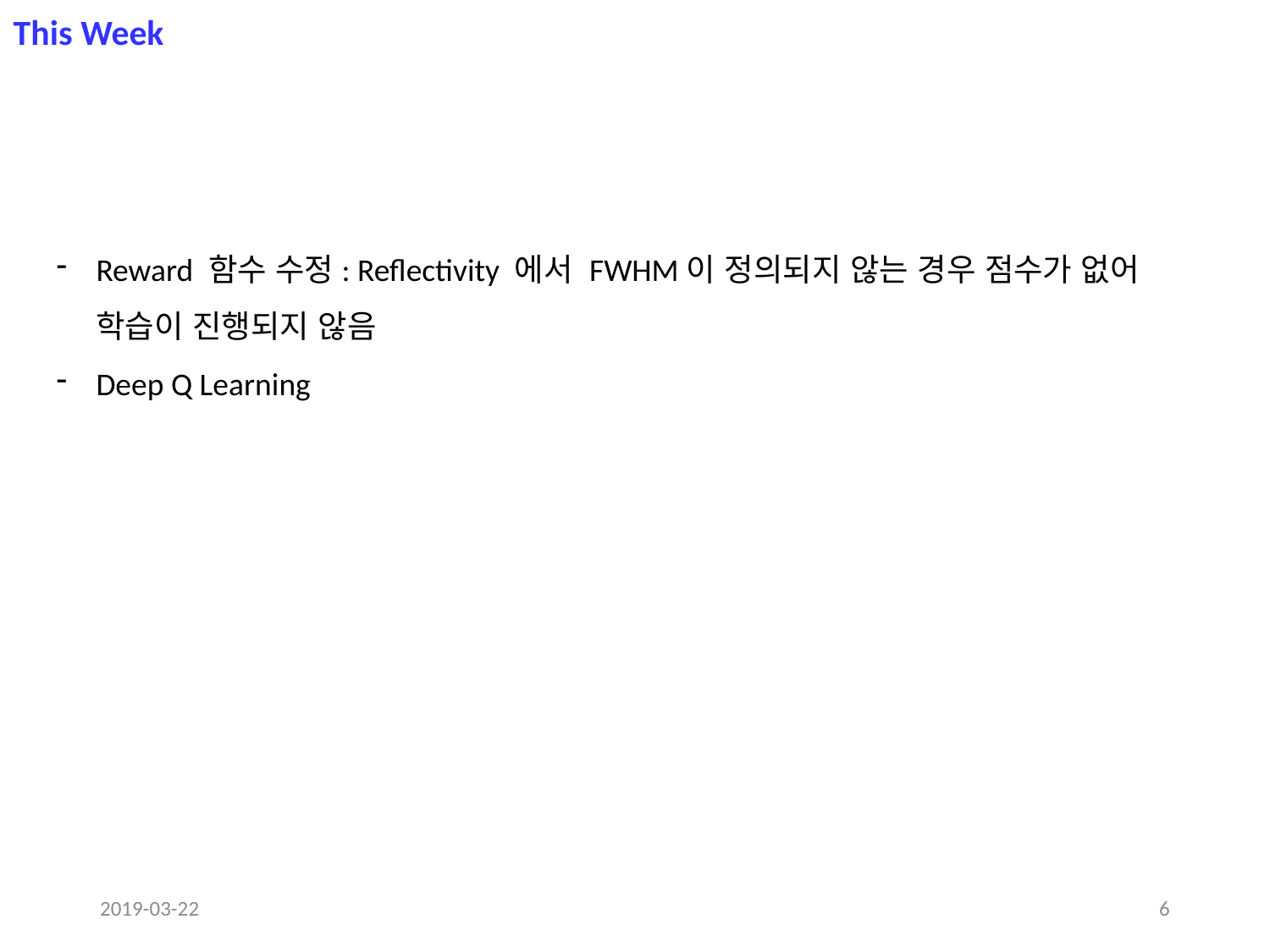

This Week
Reward 함수 수정: Reflectivity 에서 FWHM이 정의되지 않는 경우 점수가 없어 학습이 진행되지 않음
Deep Q Learning

2019-03-22
6